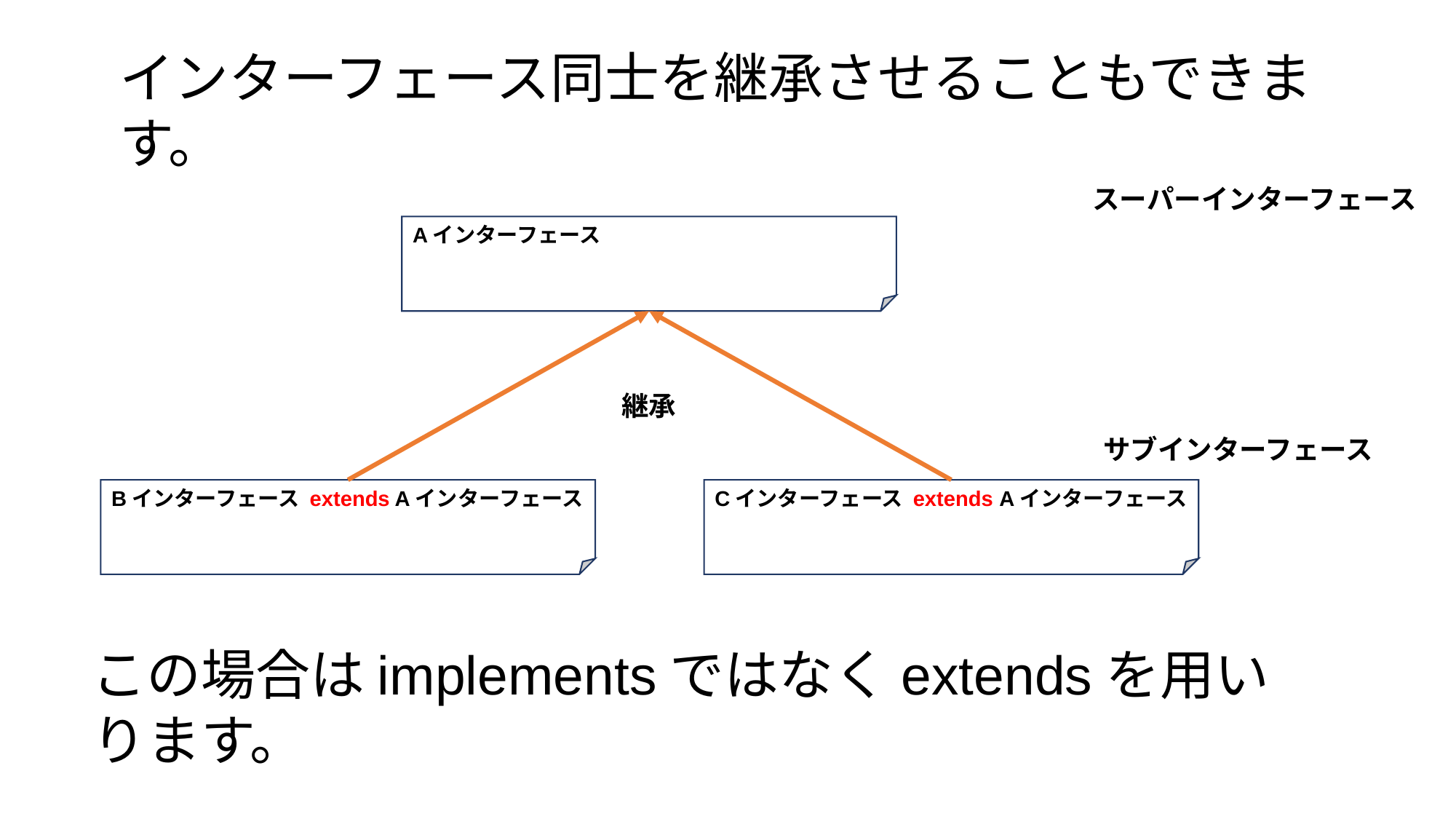

インターフェース同士を継承させることもできます。
スーパーインターフェース
Aインターフェース

継承
サブインターフェース
Bインターフェース extends Aインターフェース

Cインターフェース extends Aインターフェース

この場合はimplementsではなくextendsを用いります。